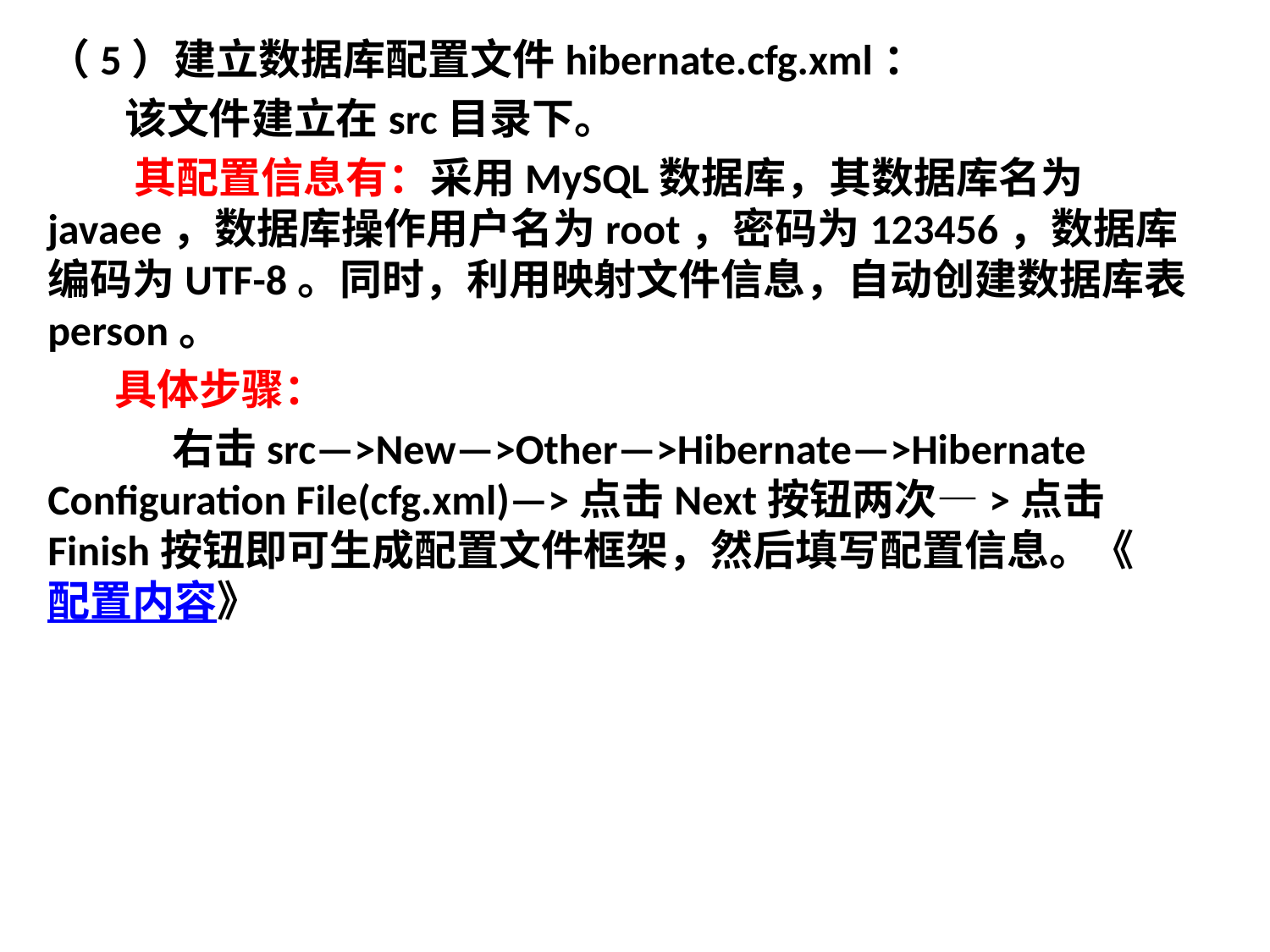

（5）建立数据库配置文件hibernate.cfg.xml：
       该文件建立在src目录下。
        其配置信息有：采用MySQL数据库，其数据库名为javaee，数据库操作用户名为root，密码为123456，数据库编码为UTF-8。同时，利用映射文件信息，自动创建数据库表person。
      具体步骤：
            右击src—>New—>Other—>Hibernate—>Hibernate Configuration File(cfg.xml)—>点击Next按钮两次—>点击Finish按钮即可生成配置文件框架，然后填写配置信息。《配置内容》